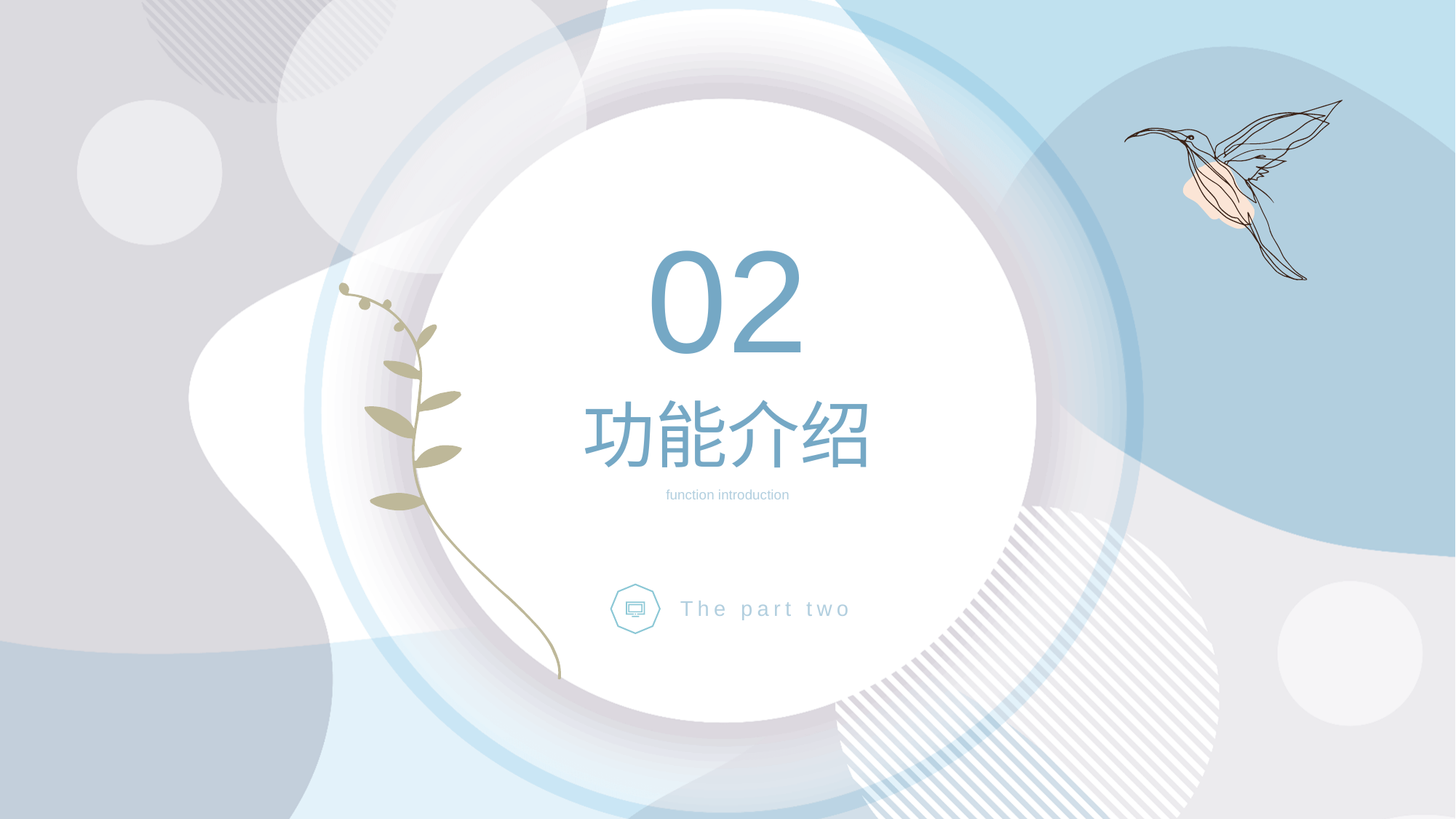

02

功能介绍
function introduction

The part two